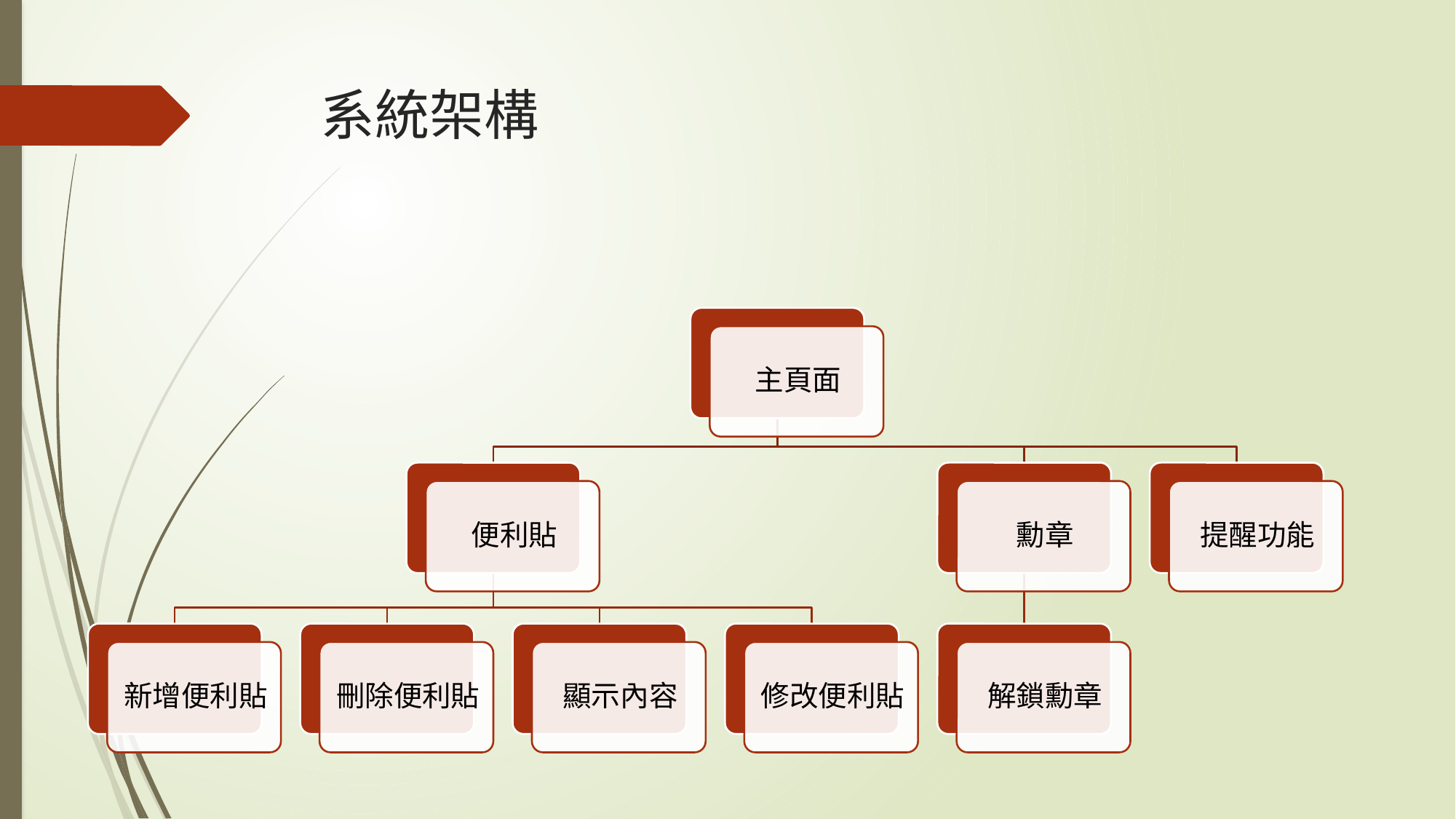

# 系統架構
主頁面
便利貼
新增便利貼
刪除便利貼
顯示內容
修改便利貼
勳章
解鎖勳章
提醒功能